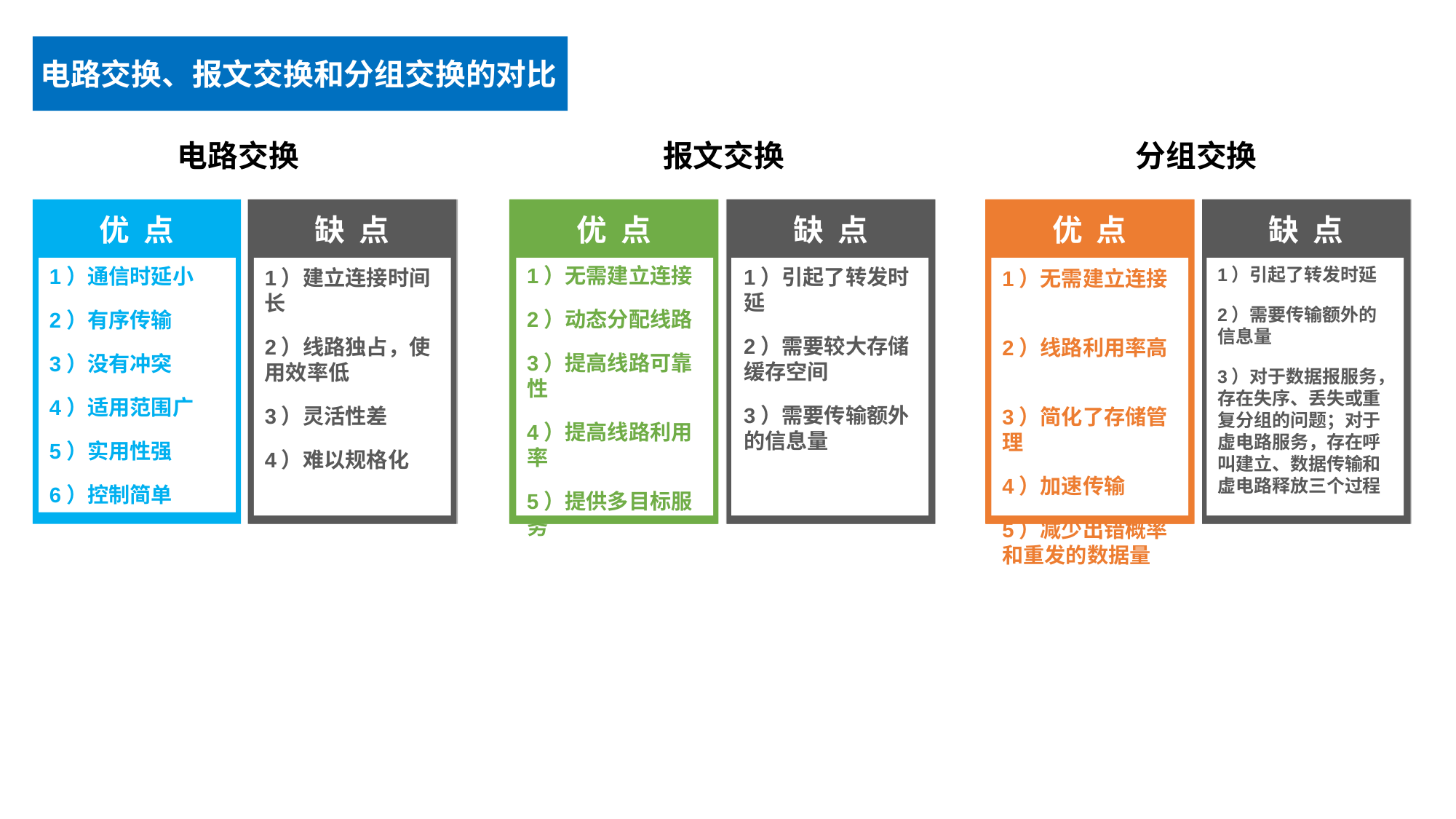

电路交换、报文交换和分组交换的对比
电路交换
报文交换
分组交换

缺  点
缺  点
缺  点
优  点
优  点
优  点
1）无需建立连接
2）动态分配线路
3）提高线路可靠性
4）提高线路利用率
5）提供多目标服务

1）通信时延小
2）有序传输
3）没有冲突
4）适用范围广
5）实用性强
6）控制简单
1）引起了转发时延
2）需要传输额外的信息量
3）对于数据报服务，存在失序、丢失或重复分组的问题；对于虚电路服务，存在呼叫建立、数据传输和虚电路释放三个过程
1）引起了转发时延
2）需要较大存储缓存空间
3）需要传输额外的信息量
1）建立连接时间长
2）线路独占，使用效率低
3）灵活性差
4）难以规格化

1）无需建立连接
2）线路利用率高
3）简化了存储管理
4）加速传输
5）减少出错概率和重发的数据量